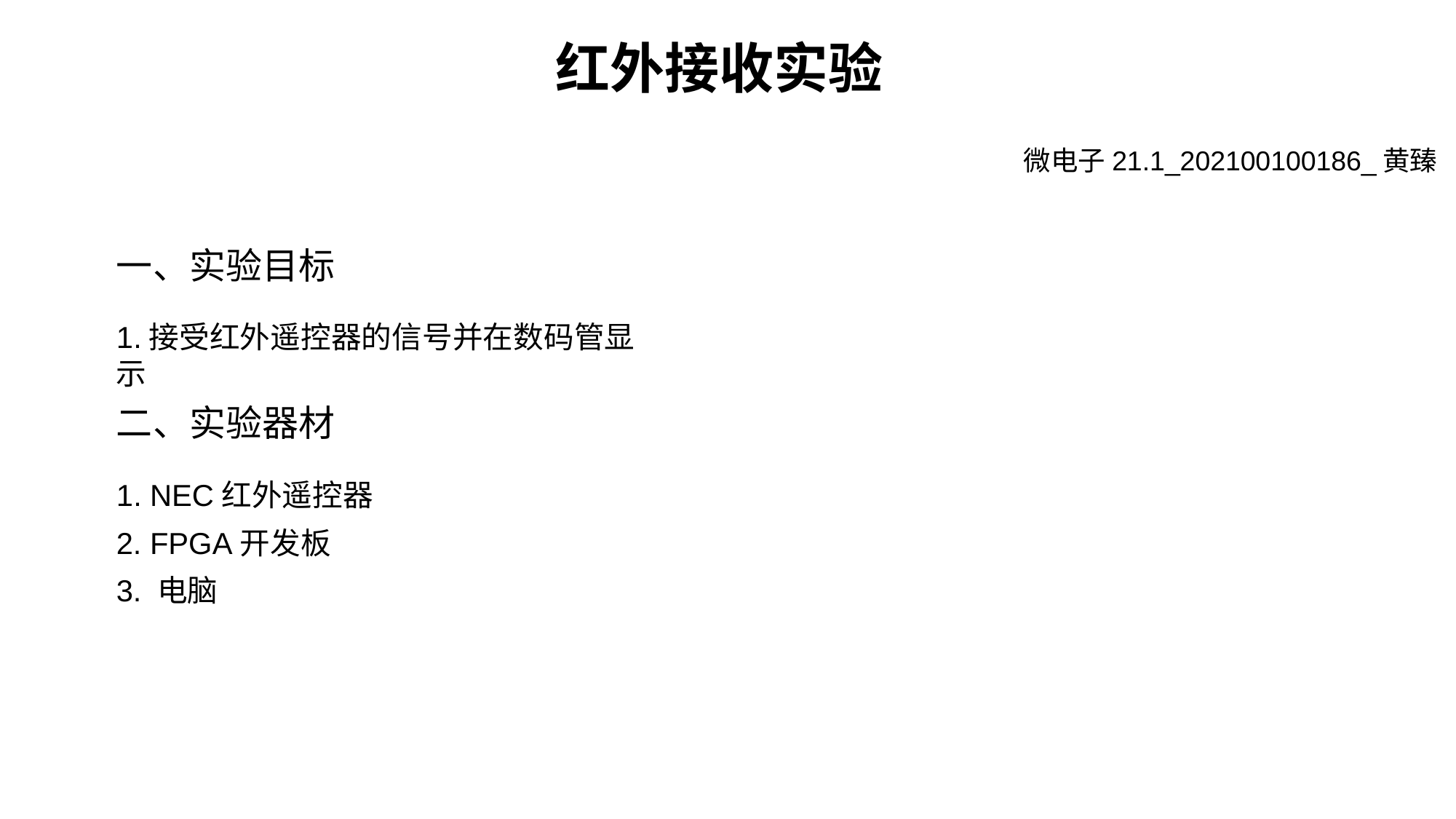

红外接收实验
微电子21.1_202100100186_黄臻
一、实验目标
1.接受红外遥控器的信号并在数码管显示
二、实验器材
1. NEC红外遥控器
2. FPGA开发板
3. 电脑